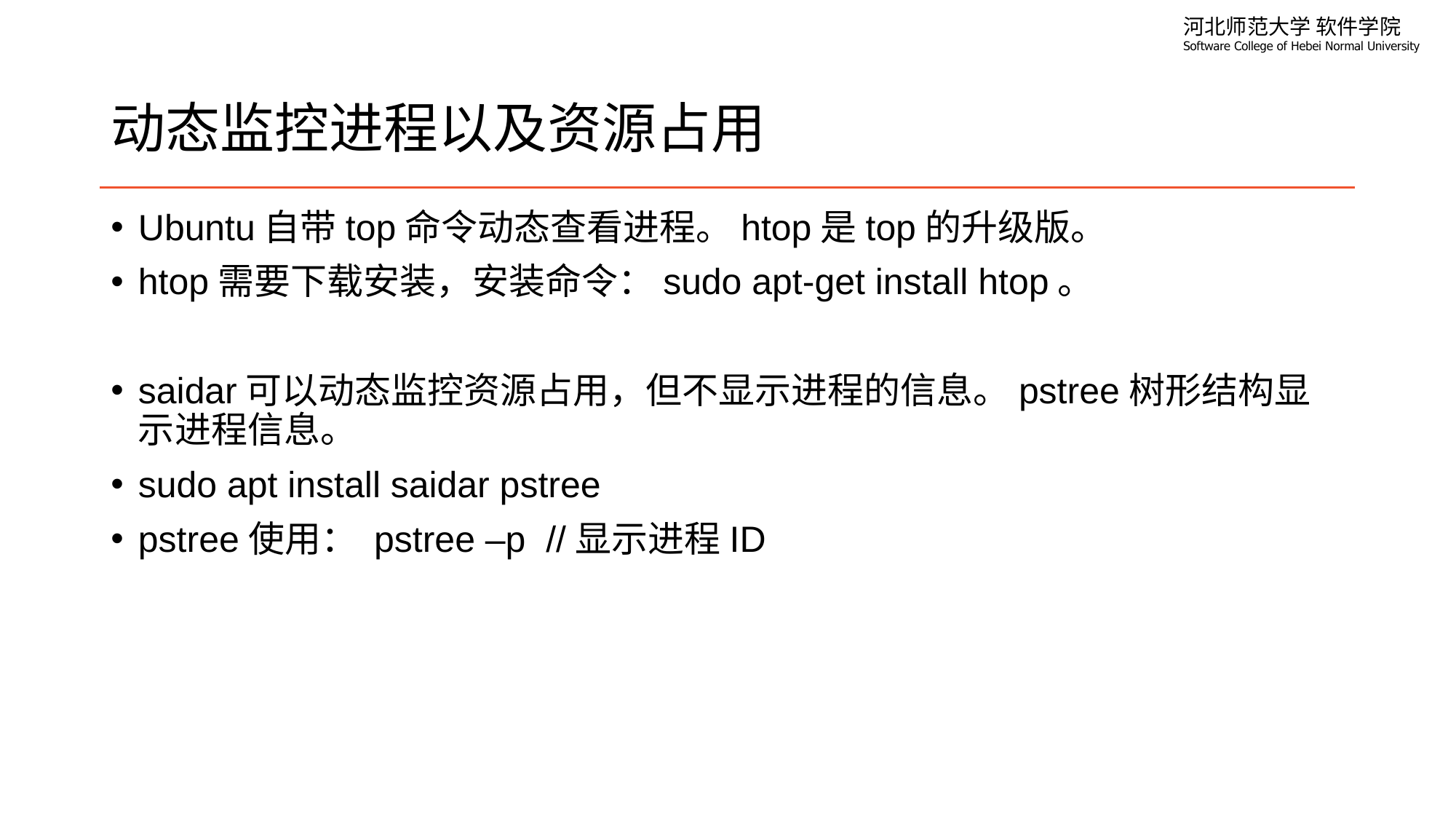

# 动态监控进程以及资源占用
Ubuntu自带top命令动态查看进程。htop是top的升级版。
htop需要下载安装，安装命令：sudo apt-get install htop。

saidar可以动态监控资源占用，但不显示进程的信息。pstree树形结构显示进程信息。
sudo apt install saidar pstree
pstree使用： pstree –p  //显示进程ID